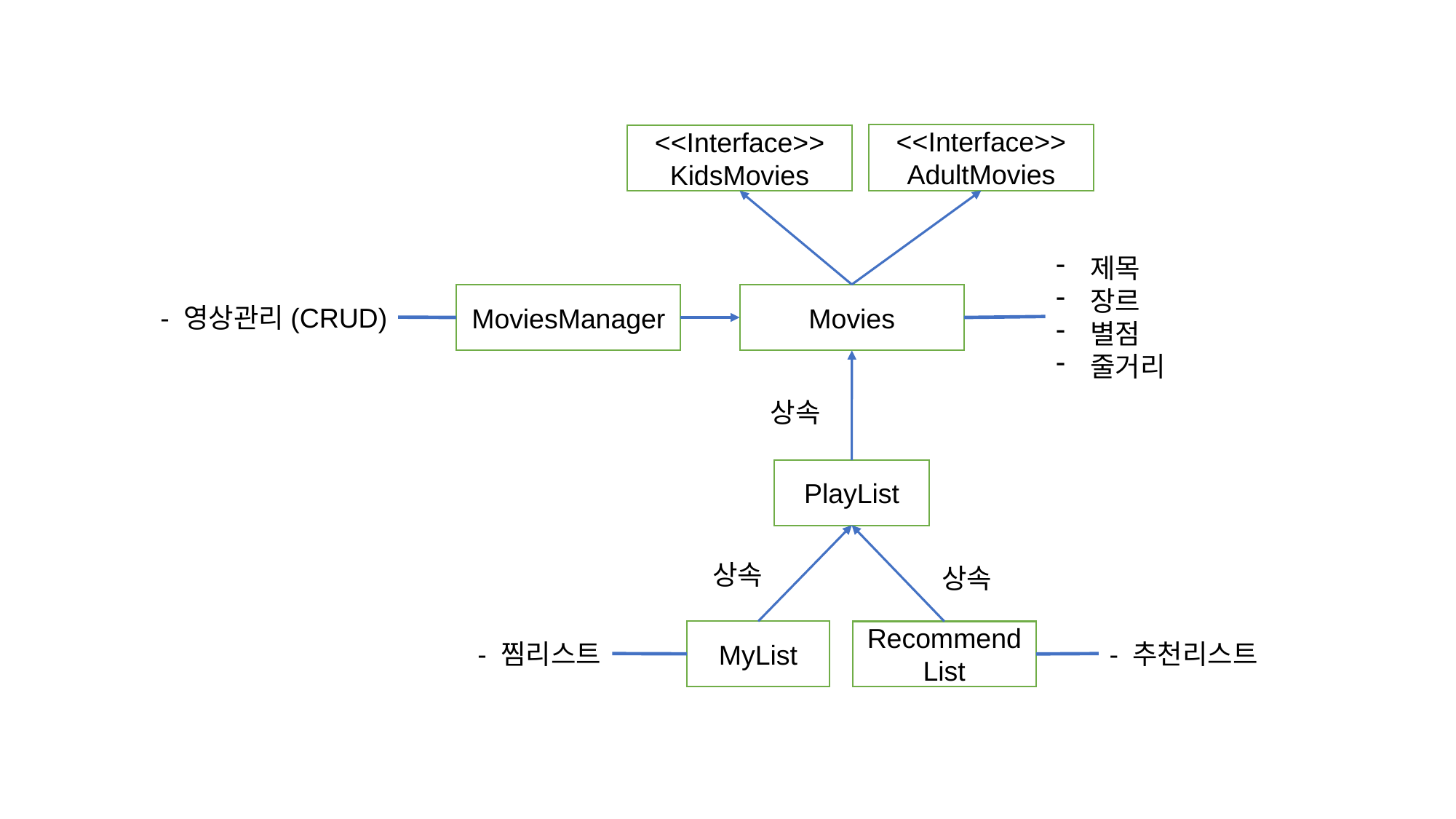

<<Interface>>
AdultMovies
<<Interface>>
KidsMovies
제목
장르
별점
줄거리
MoviesManager
Movies
- 영상관리(CRUD)
상속
PlayList
상속
상속
MyList
RecommendList
- 찜리스트
- 추천리스트